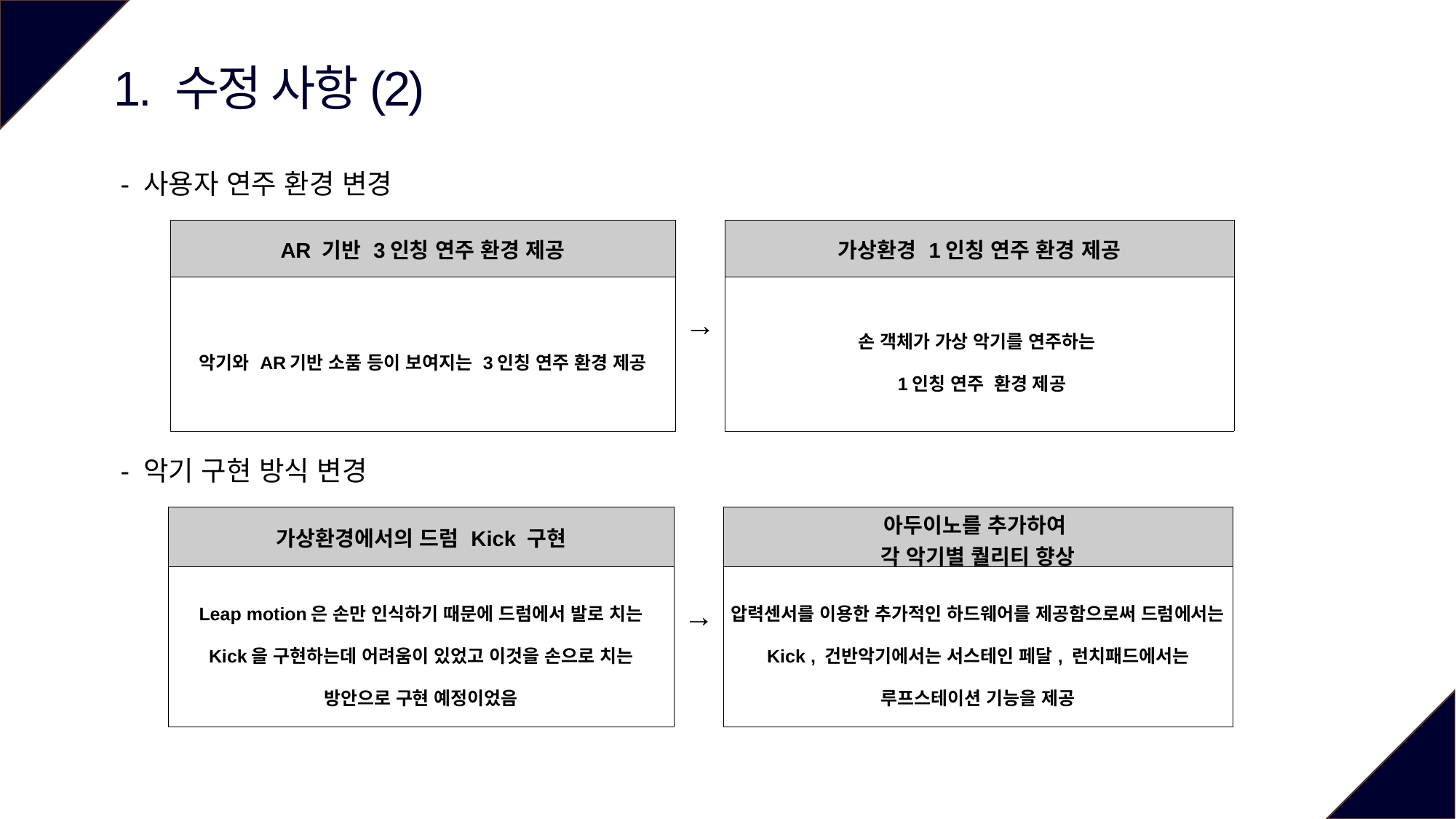

1. 수정 사항(2)
 - 사용자 연주 환경 변경
| AR 기반 3인칭 연주 환경 제공 | → | 가상환경 1인칭 연주 환경 제공 |
| --- | --- | --- |
| 악기와 AR기반 소품 등이 보여지는 3인칭 연주 환경 제공 |  | 손 객체가 가상 악기를 연주하는 1인칭 연주 환경 제공 |
 - 악기 구현 방식 변경
| 가상환경에서의 드럼 Kick 구현 | → | 아두이노를 추가하여 각 악기별 퀄리티 향상 |
| --- | --- | --- |
| Leap motion은 손만 인식하기 때문에 드럼에서 발로 치는 Kick을 구현하는데 어려움이 있었고 이것을 손으로 치는 방안으로 구현 예정이었음 |  | 압력센서를 이용한 추가적인 하드웨어를 제공함으로써 드럼에서는 Kick , 건반악기에서는 서스테인 페달, 런치패드에서는 루프스테이션 기능을 제공 |